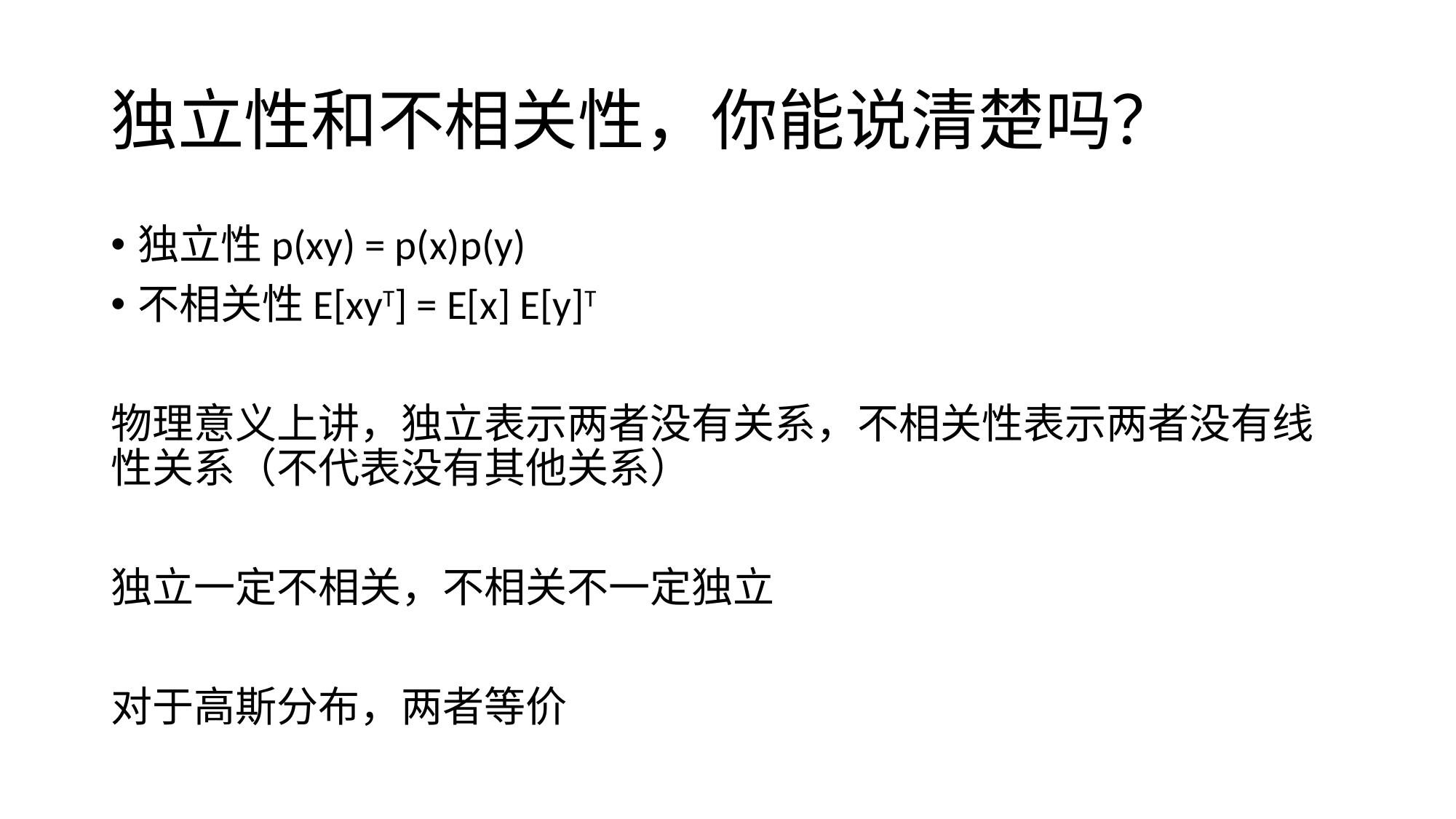

# 独立性和不相关性，你能说清楚吗？
独立性p(xy) = p(x)p(y)
不相关性E[xyT] = E[x] E[y]T

物理意义上讲，独立表示两者没有关系，不相关性表示两者没有线性关系（不代表没有其他关系）

独立一定不相关，不相关不一定独立

对于高斯分布，两者等价